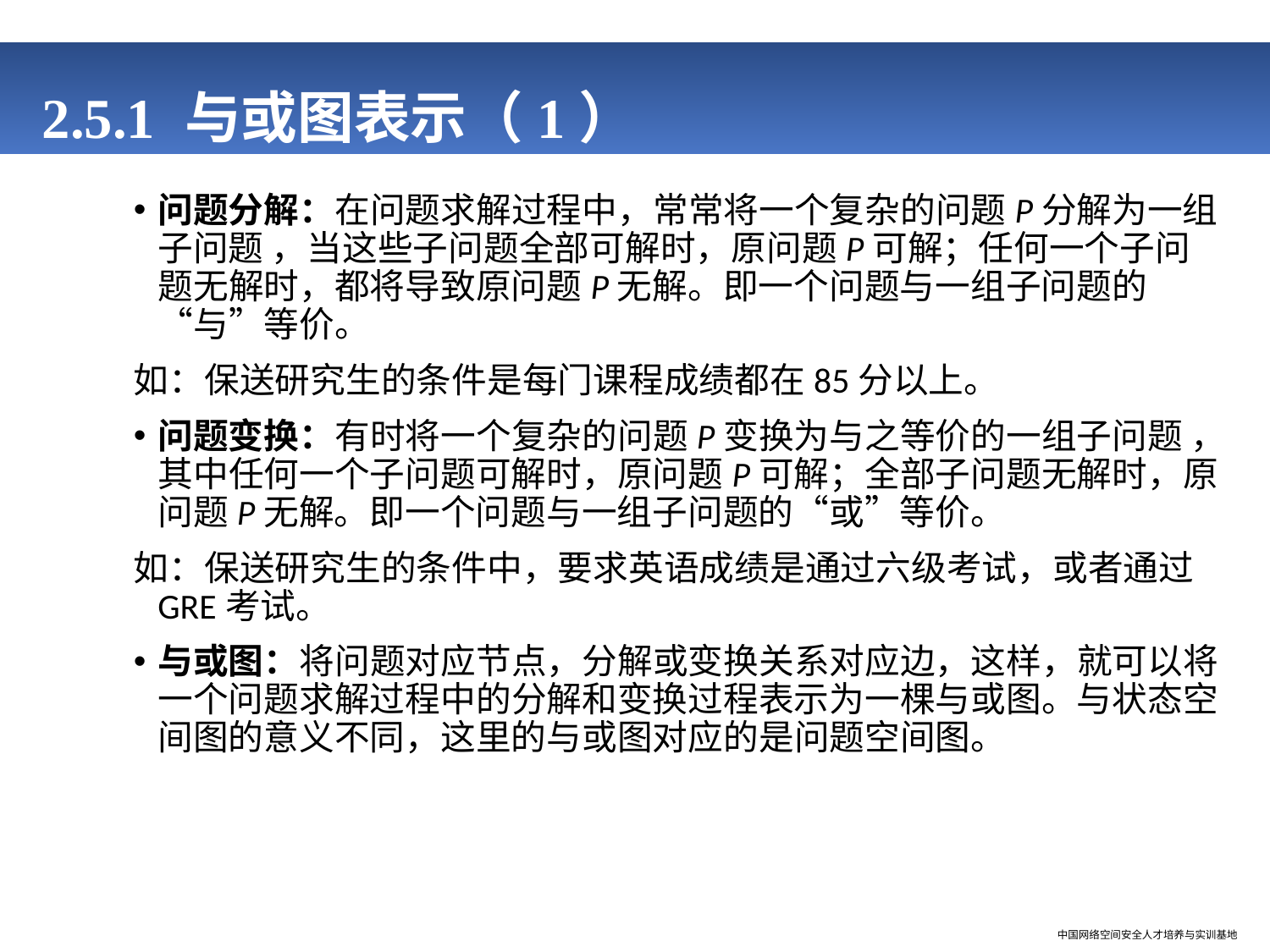

# 2.5.1 与或图表示（1）
问题分解：在问题求解过程中，常常将一个复杂的问题P分解为一组子问题 ，当这些子问题全部可解时，原问题P可解；任何一个子问题无解时，都将导致原问题P无解。即一个问题与一组子问题的“与”等价。
如：保送研究生的条件是每门课程成绩都在85分以上。
问题变换：有时将一个复杂的问题P变换为与之等价的一组子问题 ，其中任何一个子问题可解时，原问题P可解；全部子问题无解时，原问题P无解。即一个问题与一组子问题的“或”等价。
如：保送研究生的条件中，要求英语成绩是通过六级考试，或者通过GRE考试。
与或图：将问题对应节点，分解或变换关系对应边，这样，就可以将一个问题求解过程中的分解和变换过程表示为一棵与或图。与状态空间图的意义不同，这里的与或图对应的是问题空间图。